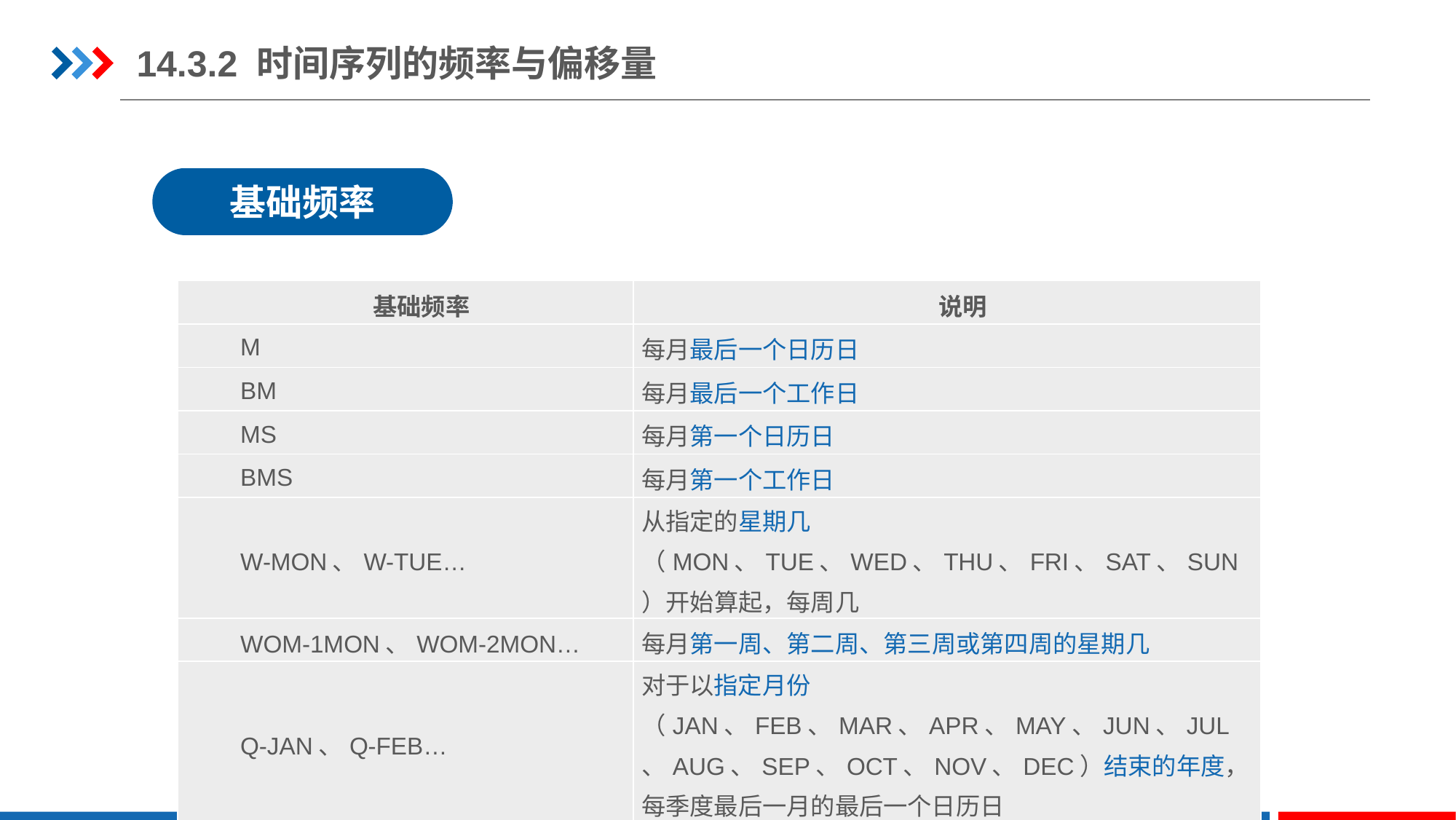

14.3.2 时间序列的频率与偏移量
基础频率
| 基础频率 | 说明 |
| --- | --- |
| M | 每月最后一个日历日 |
| BM | 每月最后一个工作日 |
| MS | 每月第一个日历日 |
| BMS | 每月第一个工作日 |
| W-MON、W-TUE… | 从指定的星期几（MON、TUE、WED、THU、FRI、SAT、SUN）开始算起，每周几 |
| WOM-1MON、WOM-2MON… | 每月第一周、第二周、第三周或第四周的星期几 |
| Q-JAN、Q-FEB… | 对于以指定月份（JAN、FEB、MAR、APR、MAY、JUN、JUL、AUG、SEP、OCT、NOV、DEC）结束的年度，每季度最后一月的最后一个日历日 |